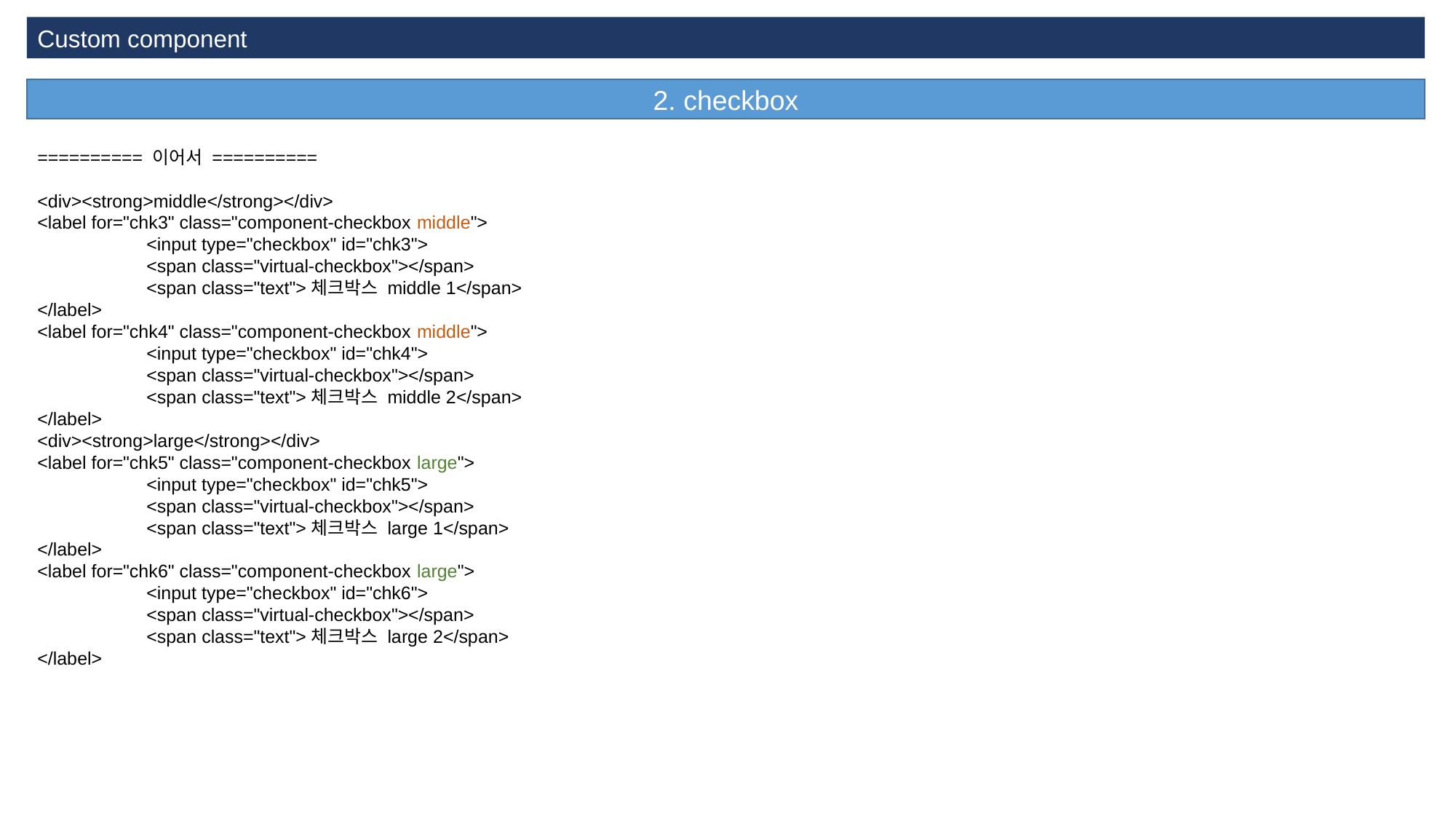

Custom component
2. checkbox
========== 이어서 ==========

<div><strong>middle</strong></div>
<label for="chk3" class="component-checkbox middle">
	<input type="checkbox" id="chk3">
	<span class="virtual-checkbox"></span>
	<span class="text">체크박스 middle 1</span>
</label>
<label for="chk4" class="component-checkbox middle">
	<input type="checkbox" id="chk4">
	<span class="virtual-checkbox"></span>
	<span class="text">체크박스 middle 2</span>
</label>
<div><strong>large</strong></div>
<label for="chk5" class="component-checkbox large">
	<input type="checkbox" id="chk5">
	<span class="virtual-checkbox"></span>
	<span class="text">체크박스 large 1</span>
</label>
<label for="chk6" class="component-checkbox large">
	<input type="checkbox" id="chk6">
	<span class="virtual-checkbox"></span>
	<span class="text">체크박스 large 2</span>
</label>